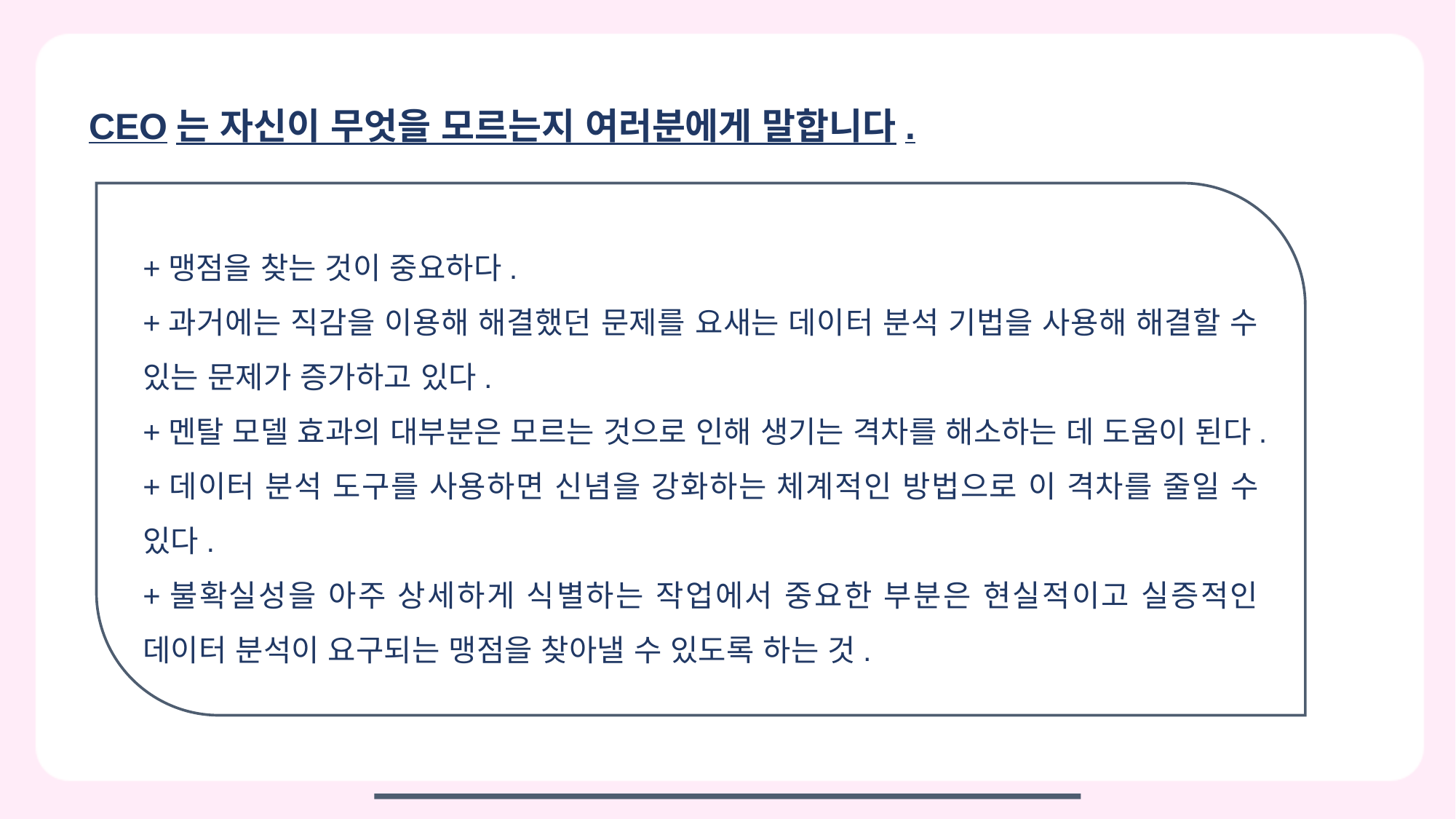

CEO는 자신이 무엇을 모르는지 여러분에게 말합니다.
+맹점을 찾는 것이 중요하다.
+과거에는 직감을 이용해 해결했던 문제를 요새는 데이터 분석 기법을 사용해 해결할 수 있는 문제가 증가하고 있다.
+멘탈 모델 효과의 대부분은 모르는 것으로 인해 생기는 격차를 해소하는 데 도움이 된다.
+데이터 분석 도구를 사용하면 신념을 강화하는 체계적인 방법으로 이 격차를 줄일 수 있다.
+불확실성을 아주 상세하게 식별하는 작업에서 중요한 부분은 현실적이고 실증적인 데이터 분석이 요구되는 맹점을 찾아낼 수 있도록 하는 것.